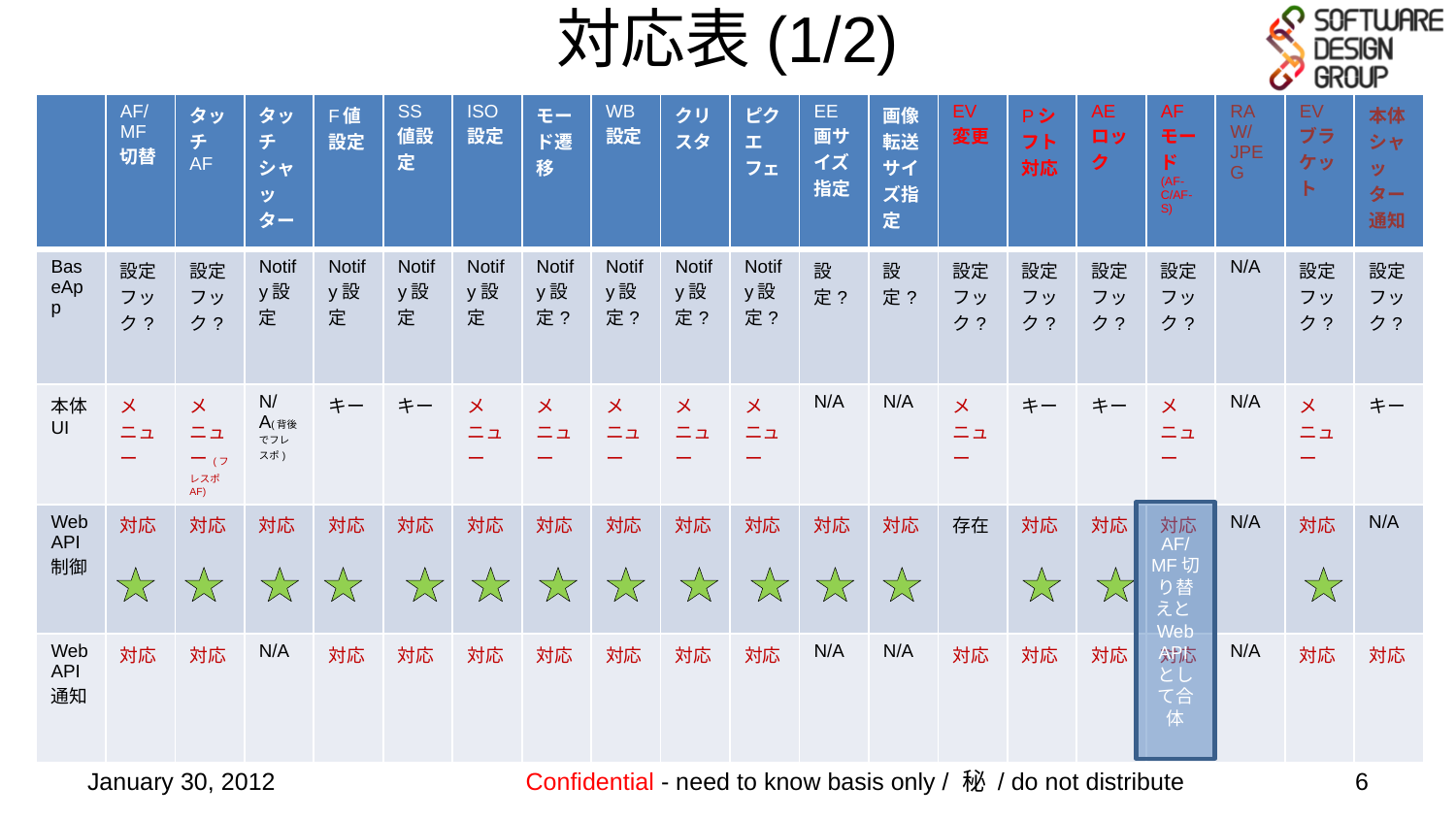

# 対応表(1/2)
|  | AF/MF切替 | タッチAF | タッチシャッター | F値設定 | SS値設定 | ISO設定 | モード遷移 | WB設定 | クリスタ | ピクエフェ | EE画サイズ指定 | 画像転送サイズ指定 | EV変更 | Pシフト対応 | AEロック | AFモード(AF-C/AF-S) | RAW/JPEG | EVブラケット | 本体シャッター通知 |
| --- | --- | --- | --- | --- | --- | --- | --- | --- | --- | --- | --- | --- | --- | --- | --- | --- | --- | --- | --- |
| BaseApp | 設定フック? | 設定フック? | Notify設定 | Notify設定 | Notify設定 | Notify設定 | Notify設定? | Notify設定? | Notify設定? | Notify設定? | 設定? | 設定? | 設定フック? | 設定フック? | 設定フック? | 設定フック? | N/A | 設定フック? | 設定フック? |
| 本体UI | メニュー | メニュー(フレスポAF) | N/A(背後でフレスポ) | キー | キー | メニュー | メニュー | メニュー | メニュー | メニュー | N/A | N/A | メニュー | キー | キー | メニュー | N/A | メニュー | キー |
| Web API 制御 | 対応 | 対応 | 対応 | 対応 | 対応 | 対応 | 対応 | 対応 | 対応 | 対応 | 対応 | 対応 | 存在 | 対応 | 対応 | 対応 | N/A | 対応 | N/A |
| Web API 通知 | 対応 | 対応 | N/A | 対応 | 対応 | 対応 | 対応 | 対応 | 対応 | 対応 | N/A | N/A | 対応 | 対応 | 対応 | 対応 | N/A | 対応 | 対応 |
AF/MF切り替えとWeb APIとして合体

January 30, 2012
Confidential - need to know basis only / 秘 / do not distribute
6